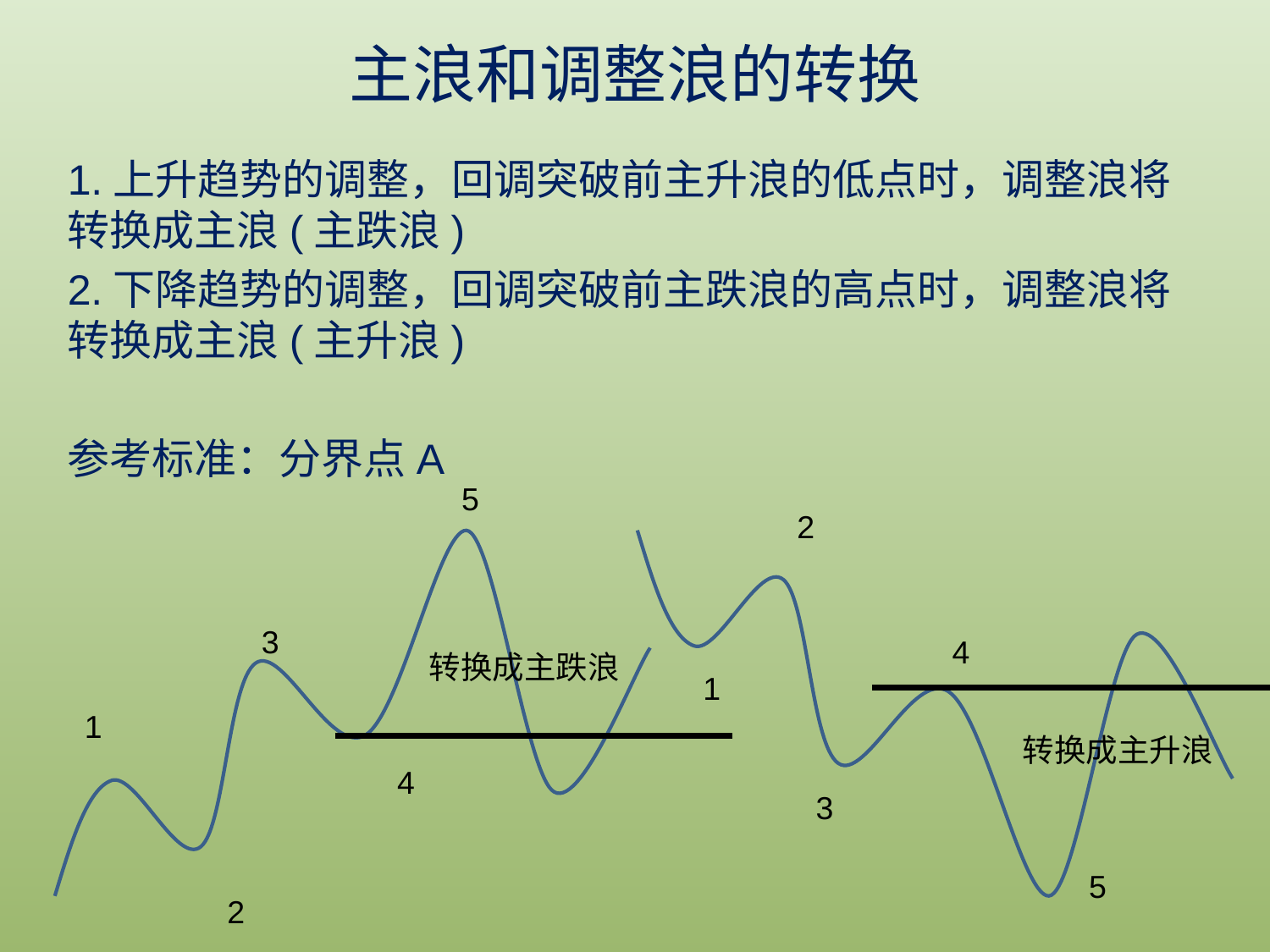

主浪和调整浪的转换
1.上升趋势的调整，回调突破前主升浪的低点时，调整浪将转换成主浪(主跌浪)
2.下降趋势的调整，回调突破前主跌浪的高点时，调整浪将转换成主浪(主升浪)

参考标准：分界点A
5
2

3
4
转换成主跌浪
1
1
转换成主升浪
4
3
5
2